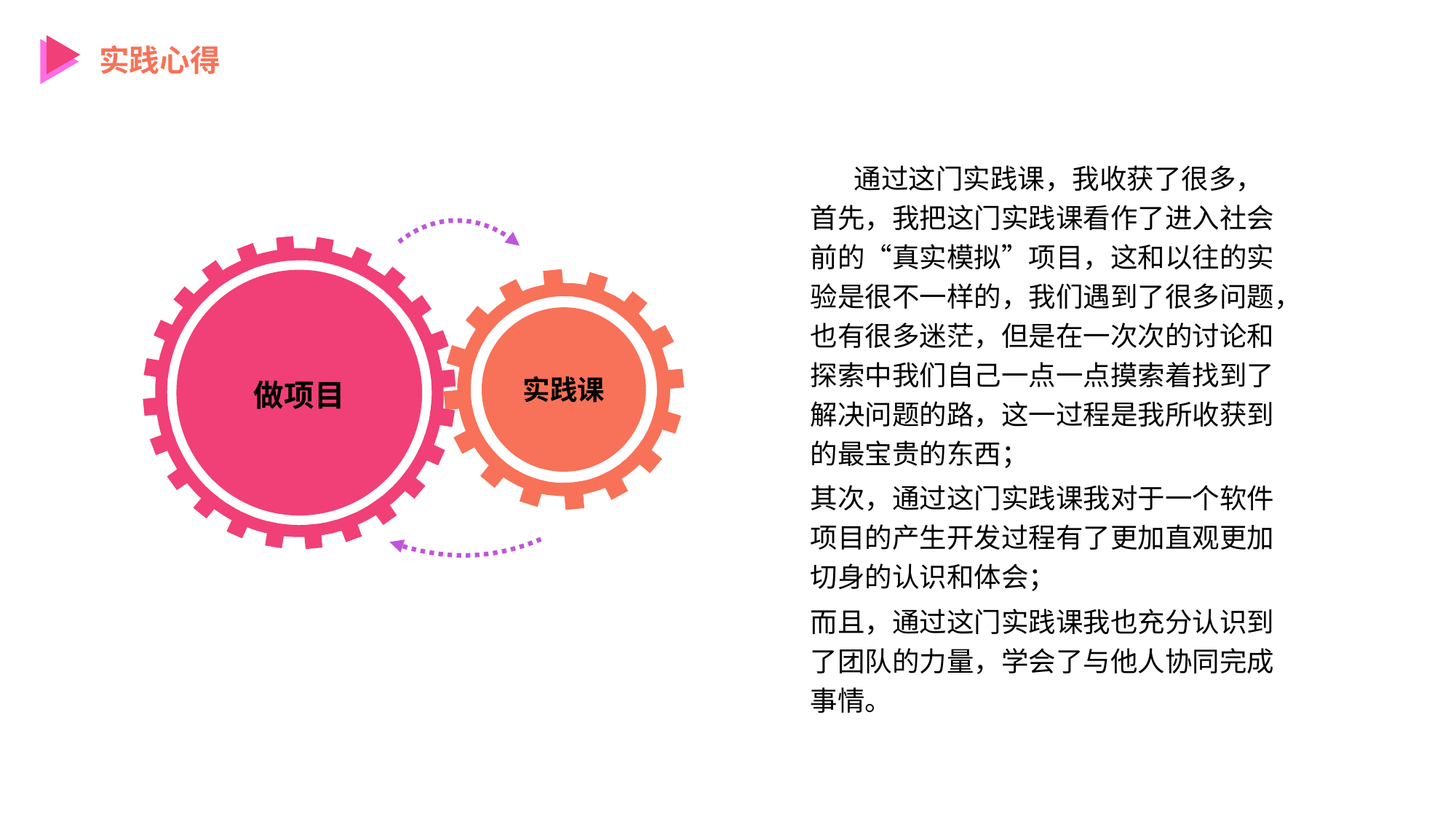

实践心得
      通过这门实践课，我收获了很多，首先，我把这门实践课看作了进入社会前的“真实模拟”项目，这和以往的实验是很不一样的，我们遇到了很多问题，也有很多迷茫，但是在一次次的讨论和探索中我们自己一点一点摸索着找到了解决问题的路，这一过程是我所收获到的最宝贵的东西；
其次，通过这门实践课我对于一个软件项目的产生开发过程有了更加直观更加切身的认识和体会；
而且，通过这门实践课我也充分认识到了团队的力量，学会了与他人协同完成事情。

实践课
做项目